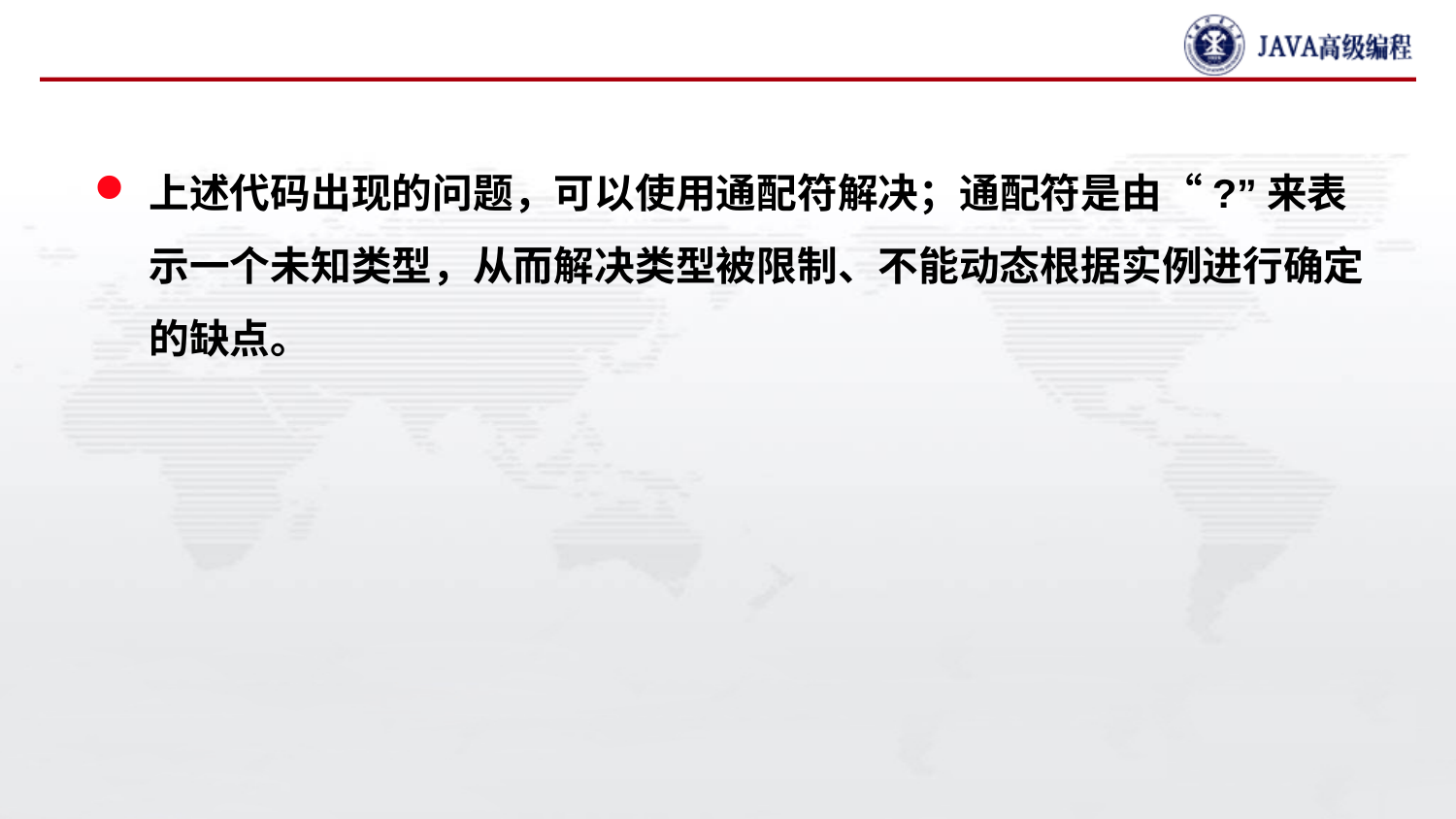

#
上述代码出现的问题，可以使用通配符解决；通配符是由“?”来表示一个未知类型，从而解决类型被限制、不能动态根据实例进行确定的缺点。